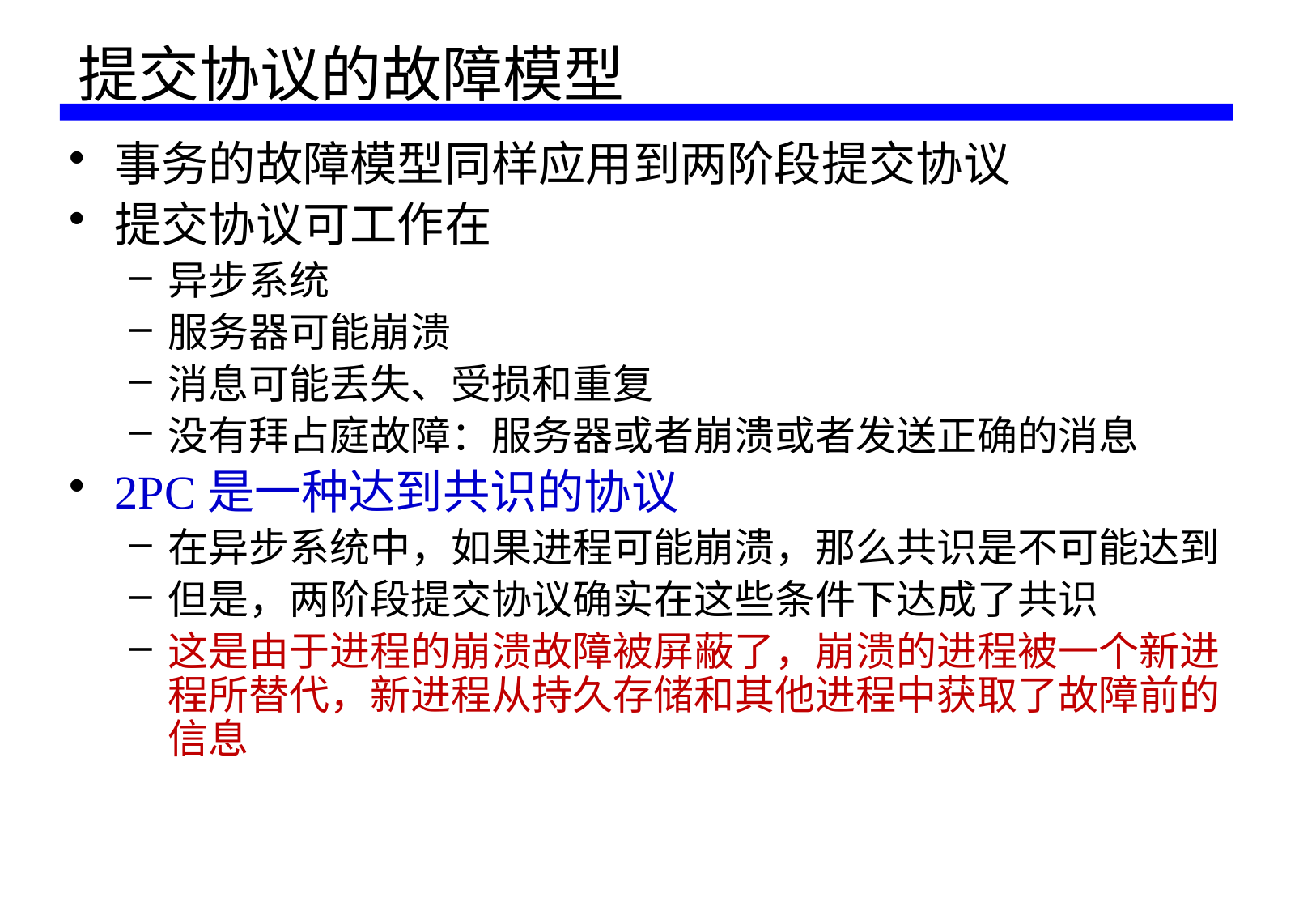

# 提交协议的故障模型
事务的故障模型同样应用到两阶段提交协议
提交协议可工作在
异步系统
服务器可能崩溃
消息可能丢失、受损和重复
没有拜占庭故障：服务器或者崩溃或者发送正确的消息
2PC是一种达到共识的协议
在异步系统中，如果进程可能崩溃，那么共识是不可能达到
但是，两阶段提交协议确实在这些条件下达成了共识
这是由于进程的崩溃故障被屏蔽了，崩溃的进程被一个新进程所替代，新进程从持久存储和其他进程中获取了故障前的信息